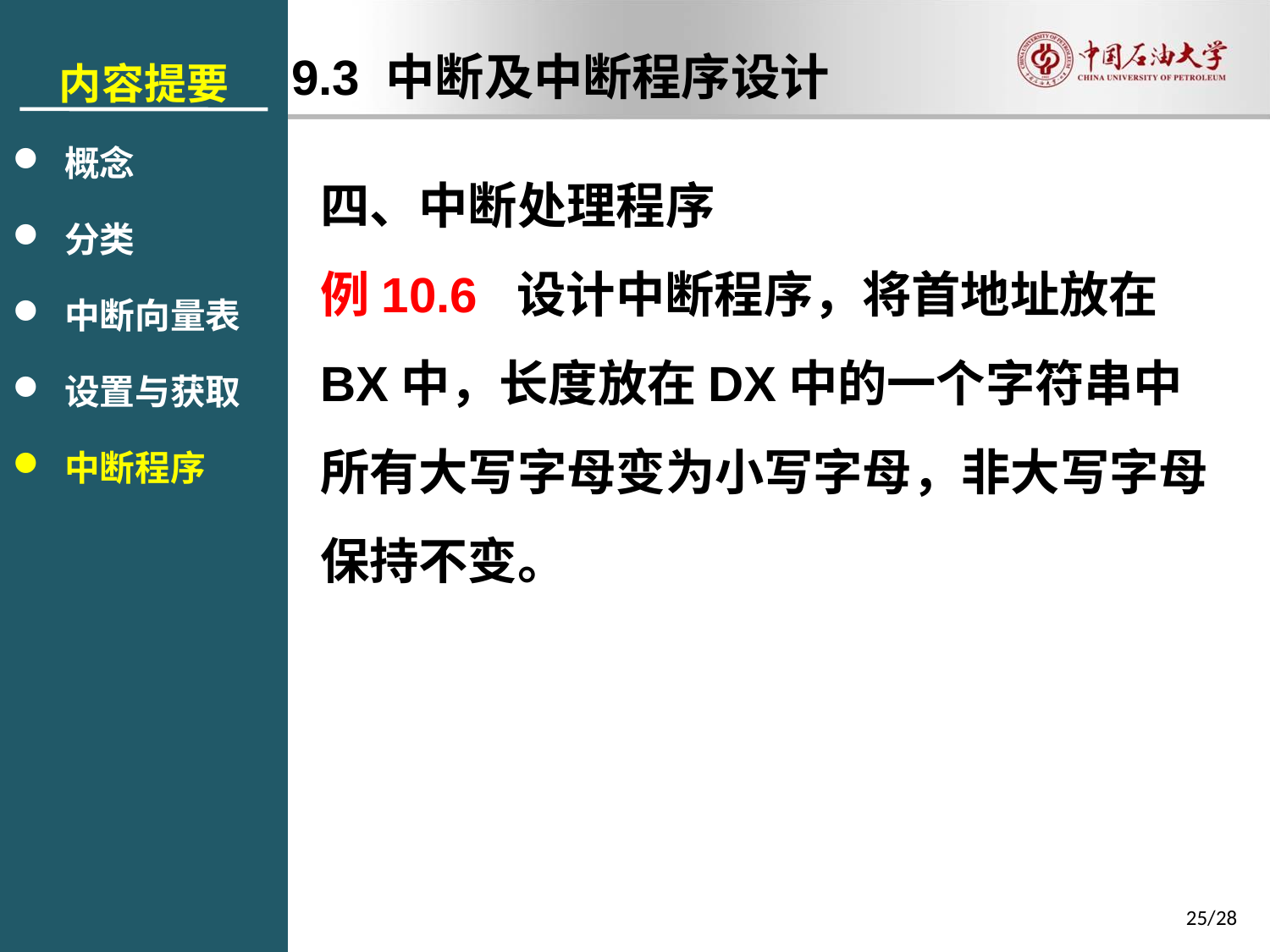

内容提要
 概念
 分类
 中断向量表
 设置与获取
 中断程序
9.3 中断及中断程序设计
四、中断处理程序
例10.6  设计中断程序，将首地址放在BX中，长度放在DX中的一个字符串中所有大写字母变为小写字母，非大写字母保持不变。
25/28